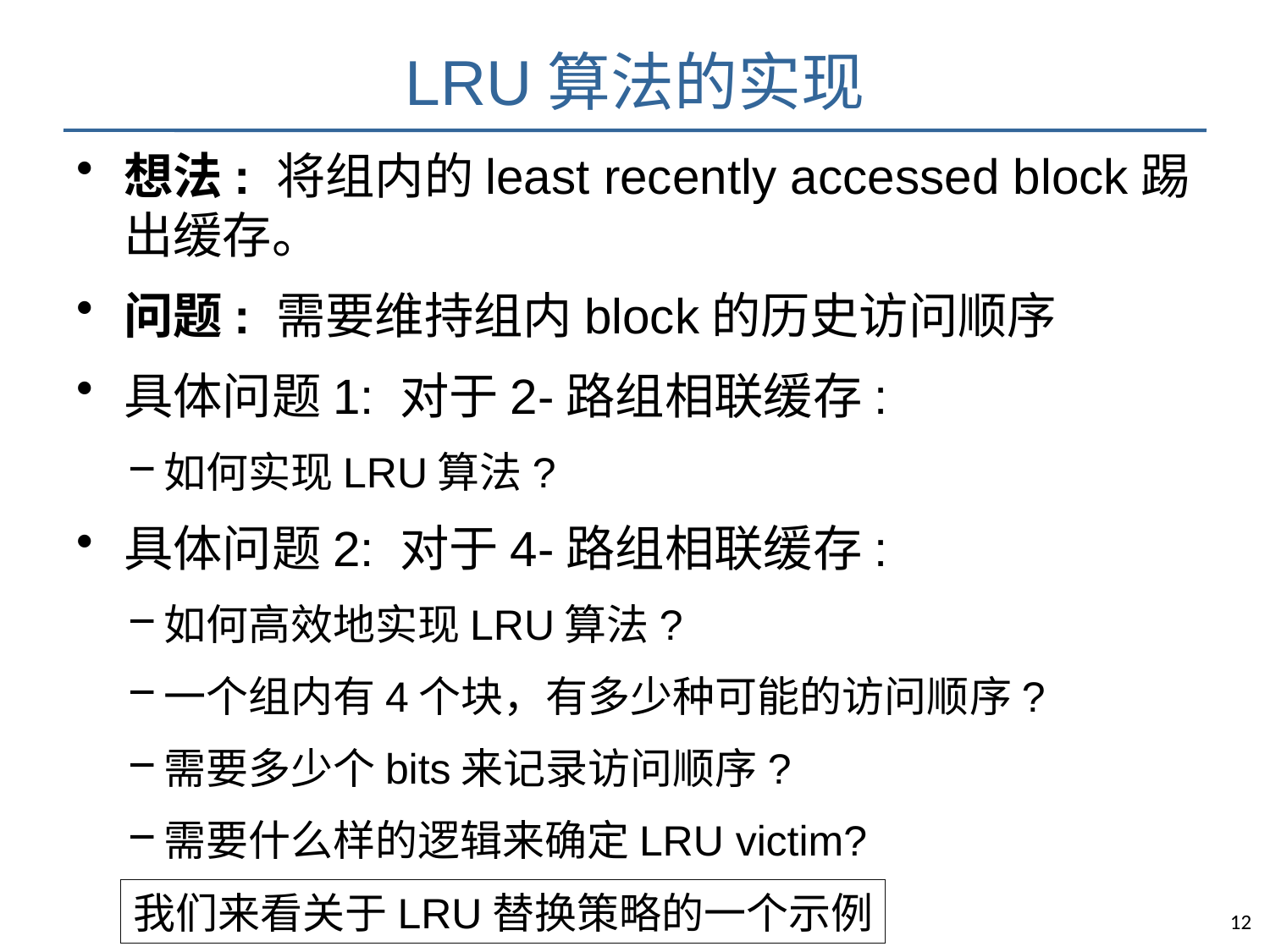

# LRU算法的实现
想法: 将组内的least recently accessed block踢出缓存。
问题: 需要维持组内block的历史访问顺序
具体问题1: 对于2-路组相联缓存:
如何实现LRU算法?
具体问题2: 对于4-路组相联缓存:
如何高效地实现LRU算法?
一个组内有4个块，有多少种可能的访问顺序?
需要多少个bits来记录访问顺序?
需要什么样的逻辑来确定LRU victim?

我们来看关于LRU替换策略的一个示例
12